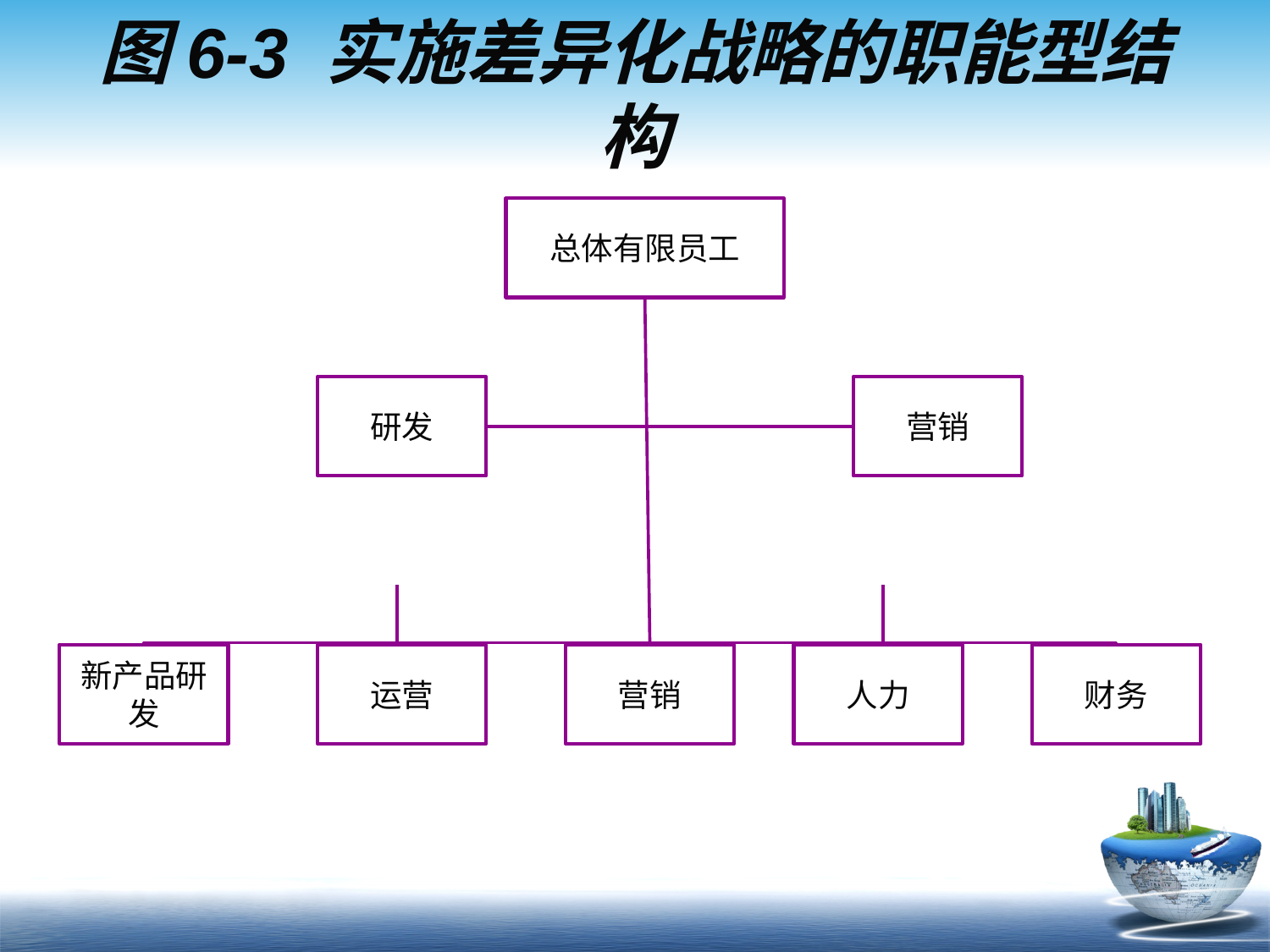

# 图6-3 实施差异化战略的职能型结构
总体有限员工
研发
营销
新产品研发
运营
营销
人力
财务